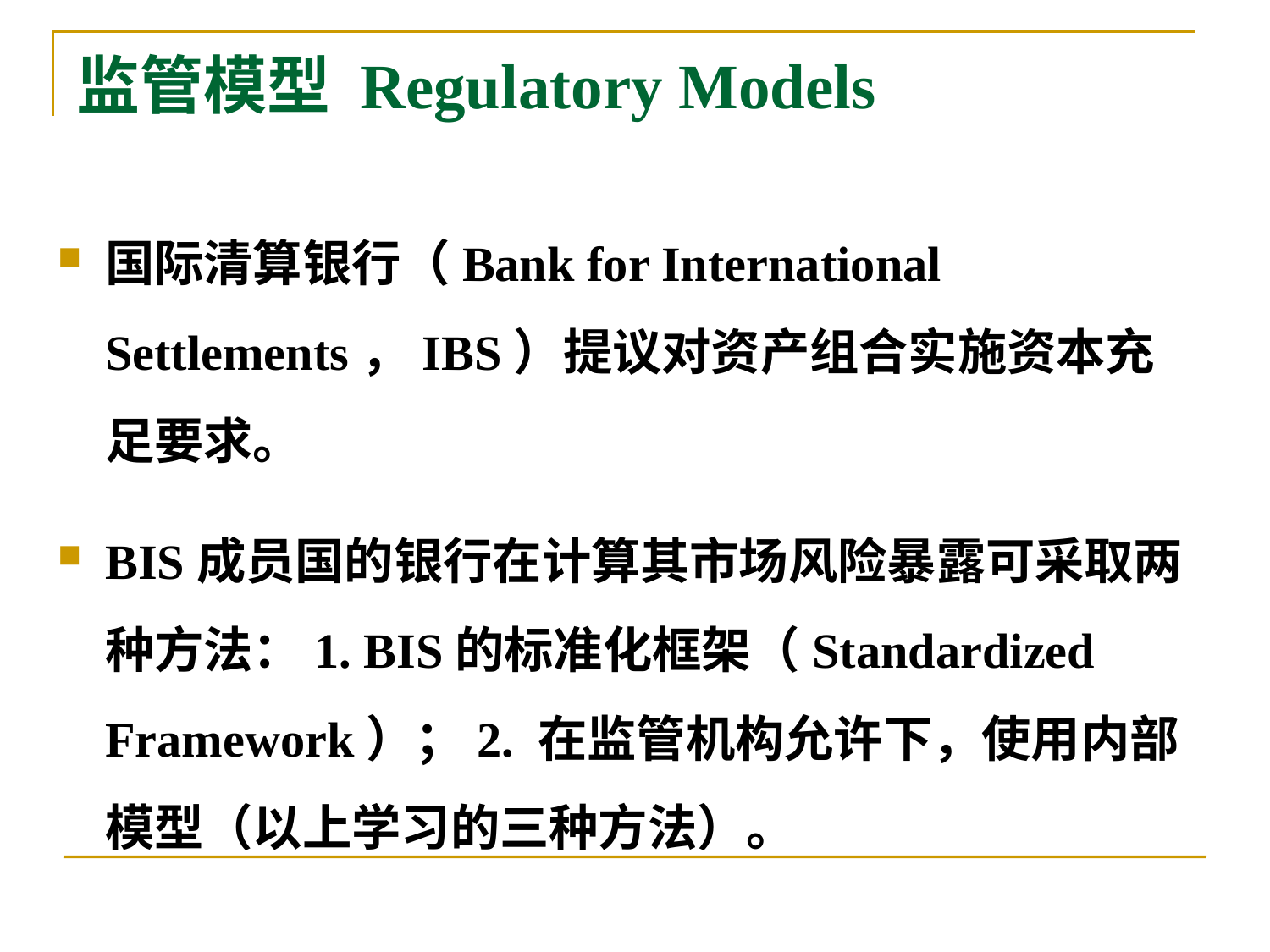

# 监管模型 Regulatory Models
国际清算银行（Bank for International Settlements，IBS）提议对资产组合实施资本充足要求。
BIS成员国的银行在计算其市场风险暴露可采取两种方法：1. BIS的标准化框架（Standardized Framework）；2. 在监管机构允许下，使用内部模型（以上学习的三种方法）。